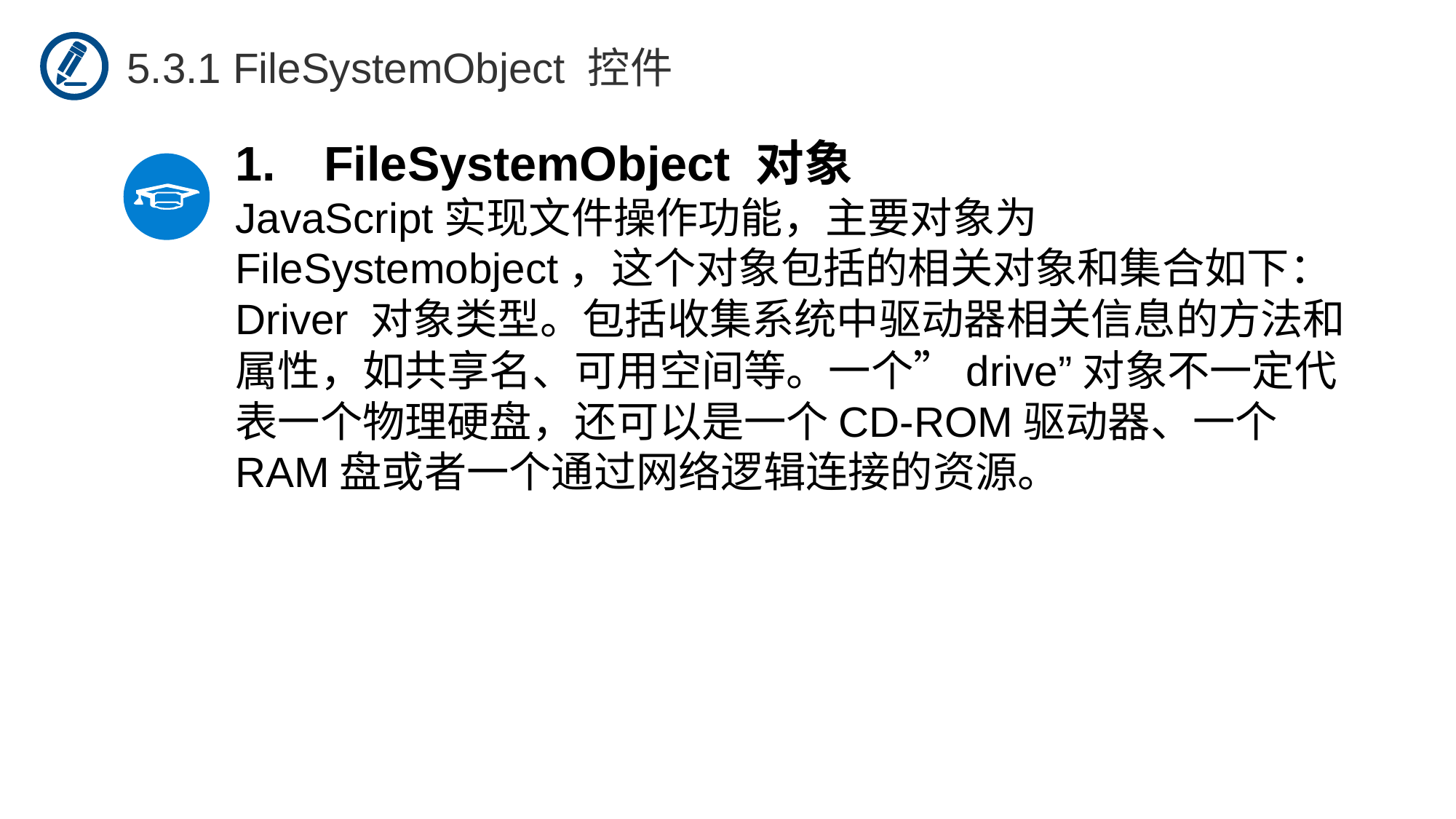

5.3.1 FileSystemObject 控件
FileSystemObject 对象
JavaScript实现文件操作功能，主要对象为FileSystemobject，这个对象包括的相关对象和集合如下：
Driver 对象类型。包括收集系统中驱动器相关信息的方法和属性，如共享名、可用空间等。一个”drive”对象不一定代表一个物理硬盘，还可以是一个CD-ROM驱动器、一个RAM盘或者一个通过网络逻辑连接的资源。